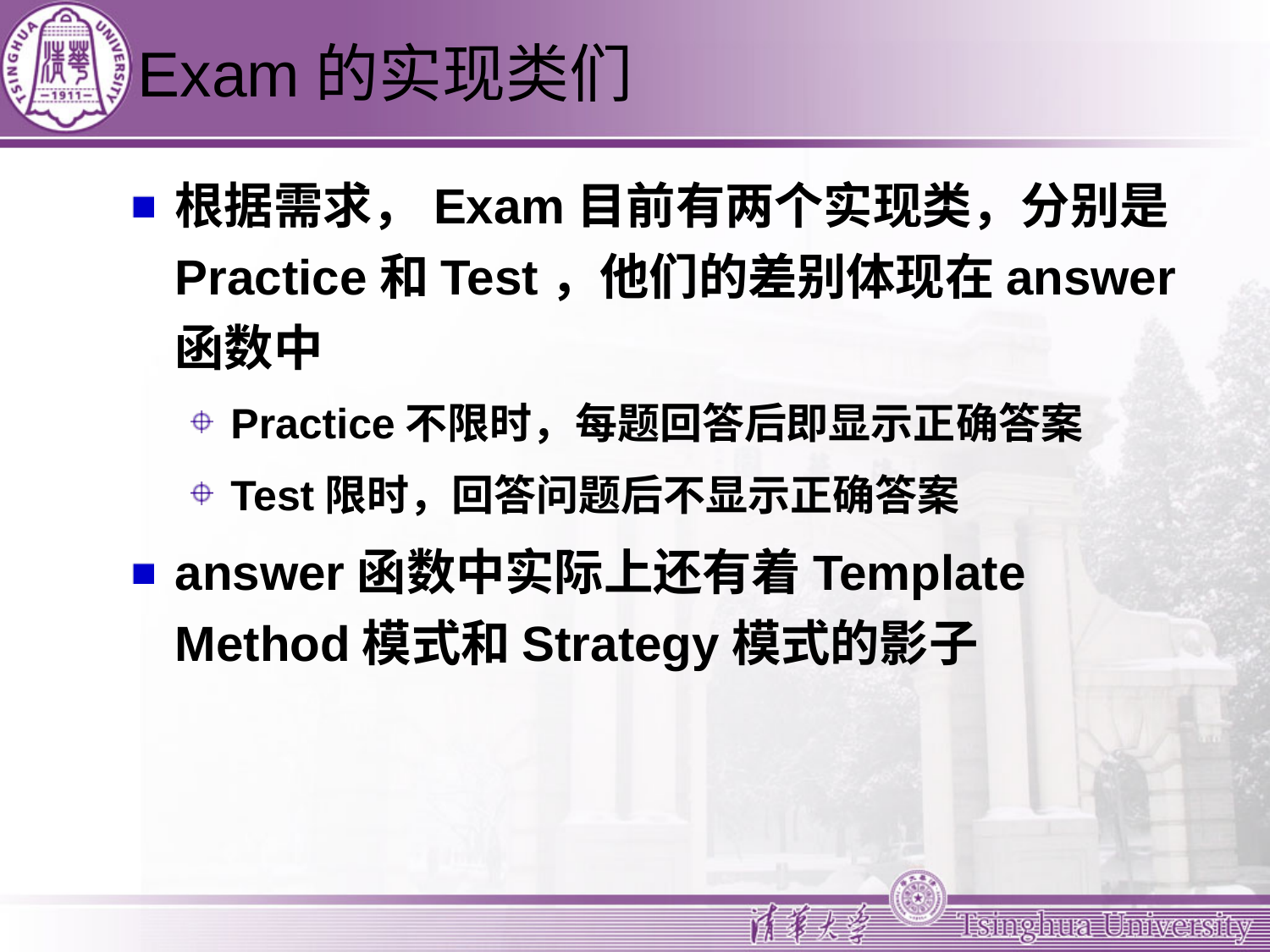

# Exam的实现类们
根据需求，Exam目前有两个实现类，分别是Practice和Test，他们的差别体现在answer函数中
Practice不限时，每题回答后即显示正确答案
Test限时，回答问题后不显示正确答案
answer函数中实际上还有着Template Method模式和Strategy模式的影子